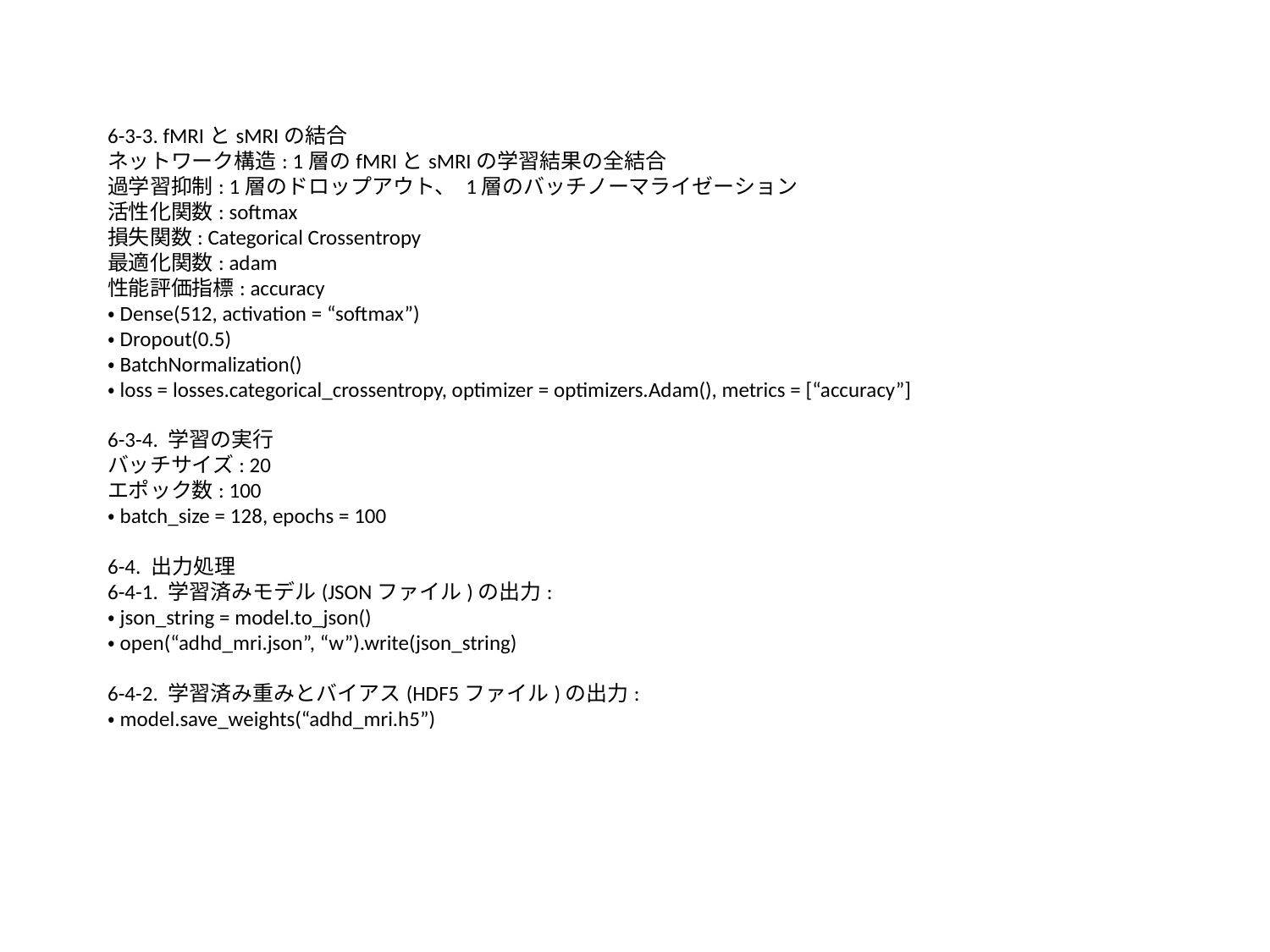

# 6-3-3. fMRIとsMRIの結合 ネットワーク構造: 1層のfMRIとsMRIの学習結果の全結合 過学習抑制: 1層のドロップアウト、 1層のバッチノーマライゼーション 活性化関数: softmax 損失関数: Categorical Crossentropy 最適化関数: adam 性能評価指標: accuracy ・Dense(512, activation = “softmax”) ・Dropout(0.5) ・BatchNormalization() ・loss = losses.categorical_crossentropy, optimizer = optimizers.Adam(), metrics = [“accuracy”] 6-3-4. 学習の実行 バッチサイズ: 20 エポック数: 100 ・batch_size = 128, epochs = 100 6-4. 出力処理 6-4-1. 学習済みモデル(JSONファイル)の出力: ・json_string = model.to_json() ・open(“adhd_mri.json”, “w”).write(json_string) 6-4-2. 学習済み重みとバイアス(HDF5ファイル)の出力: ・model.save_weights(“adhd_mri.h5”)